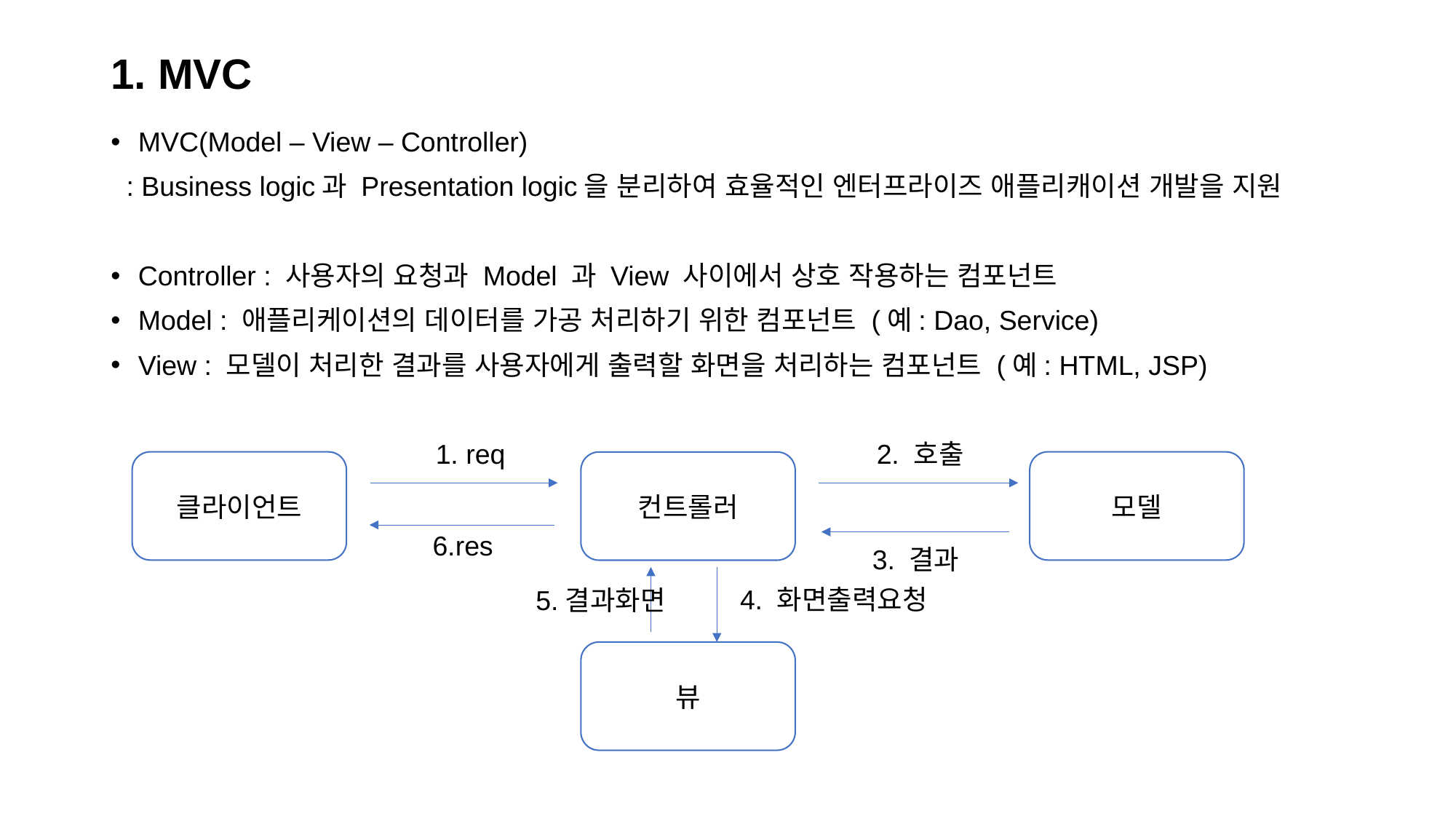

# 1. MVC
MVC(Model – View – Controller)
  : Business logic과 Presentation logic을 분리하여 효율적인 엔터프라이즈 애플리캐이션 개발을 지원

Controller : 사용자의 요청과 Model 과 View 사이에서 상호 작용하는 컴포넌트
Model : 애플리케이션의 데이터를 가공 처리하기 위한 컴포넌트 (예: Dao, Service)
View : 모델이 처리한 결과를 사용자에게 출력할 화면을 처리하는 컴포넌트 (예: HTML, JSP)
1. req
2. 호출
클라이언트
모델
컨트롤러
6.res
3. 결과
4. 화면출력요청
5.결과화면
뷰